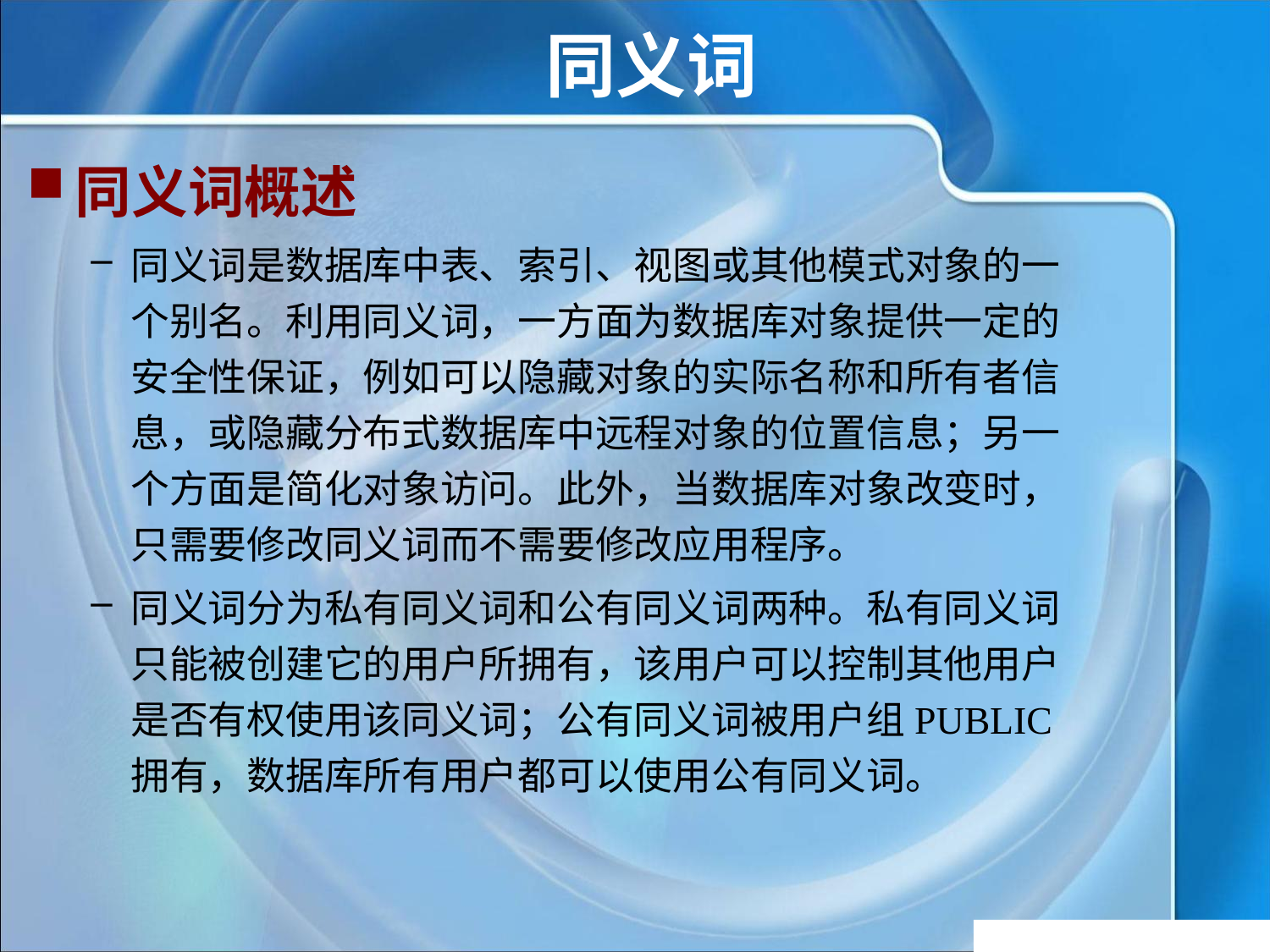

# 同义词
同义词概述
同义词是数据库中表、索引、视图或其他模式对象的一个别名。利用同义词，一方面为数据库对象提供一定的安全性保证，例如可以隐藏对象的实际名称和所有者信息，或隐藏分布式数据库中远程对象的位置信息；另一个方面是简化对象访问。此外，当数据库对象改变时，只需要修改同义词而不需要修改应用程序。
同义词分为私有同义词和公有同义词两种。私有同义词只能被创建它的用户所拥有，该用户可以控制其他用户是否有权使用该同义词；公有同义词被用户组PUBLIC拥有，数据库所有用户都可以使用公有同义词。
172